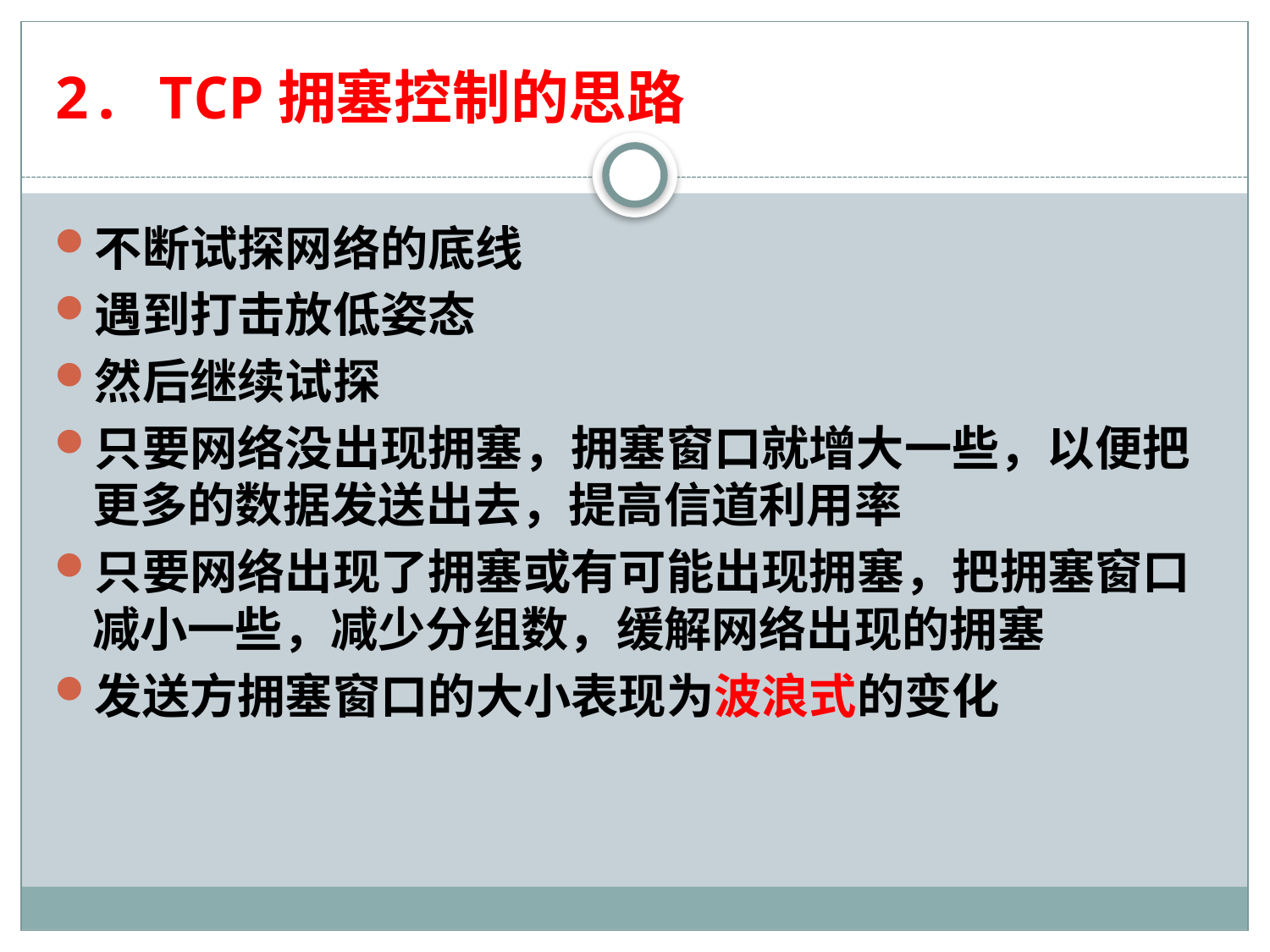

# 2. TCP拥塞控制的思路
不断试探网络的底线
遇到打击放低姿态
然后继续试探
只要网络没出现拥塞，拥塞窗口就增大一些，以便把更多的数据发送出去，提高信道利用率
只要网络出现了拥塞或有可能出现拥塞，把拥塞窗口减小一些，减少分组数，缓解网络出现的拥塞
发送方拥塞窗口的大小表现为波浪式的变化